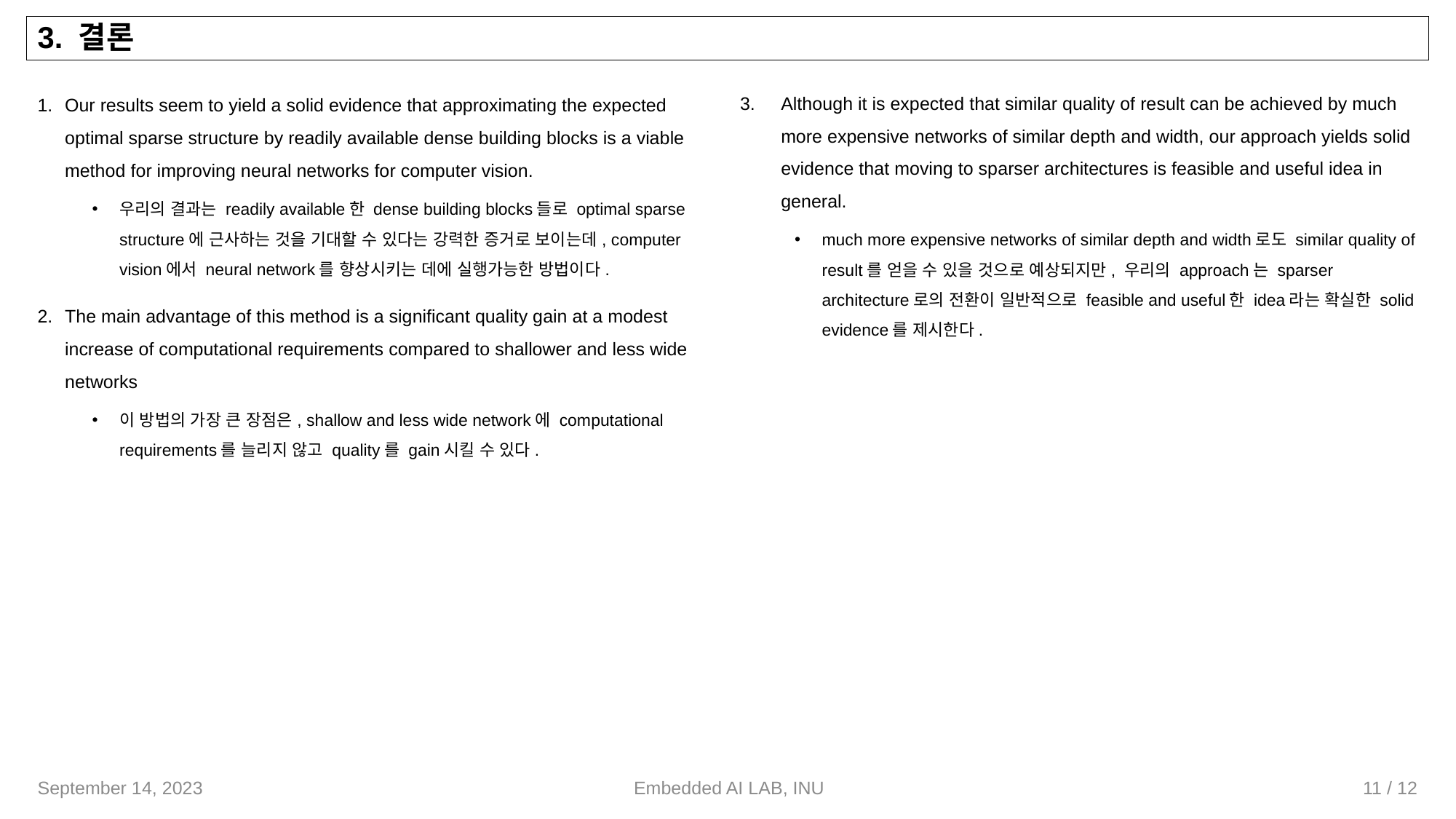

# 3. 결론
Although it is expected that similar quality of result can be achieved by much more expensive networks of similar depth and width, our approach yields solid evidence that moving to sparser architectures is feasible and useful idea in general.
much more expensive networks of similar depth and width로도 similar quality of result를 얻을 수 있을 것으로 예상되지만, 우리의 approach는 sparser architecture로의 전환이 일반적으로 feasible and useful한 idea라는 확실한 solid evidence를 제시한다.

Our results seem to yield a solid evidence that approximating the expected optimal sparse structure by readily available dense building blocks is a viable method for improving neural networks for computer vision.
우리의 결과는 readily available한 dense building blocks들로 optimal sparse structure에 근사하는 것을 기대할 수 있다는 강력한 증거로 보이는데, computer vision에서 neural network를 향상시키는 데에 실행가능한 방법이다.
The main advantage of this method is a significant quality gain at a modest increase of computational requirements compared to shallower and less wide networks
이 방법의 가장 큰 장점은, shallow and less wide network에 computational requirements를 늘리지 않고 quality를 gain시킬 수 있다.

Embedded AI LAB, INU
11 / 12
September 14, 2023